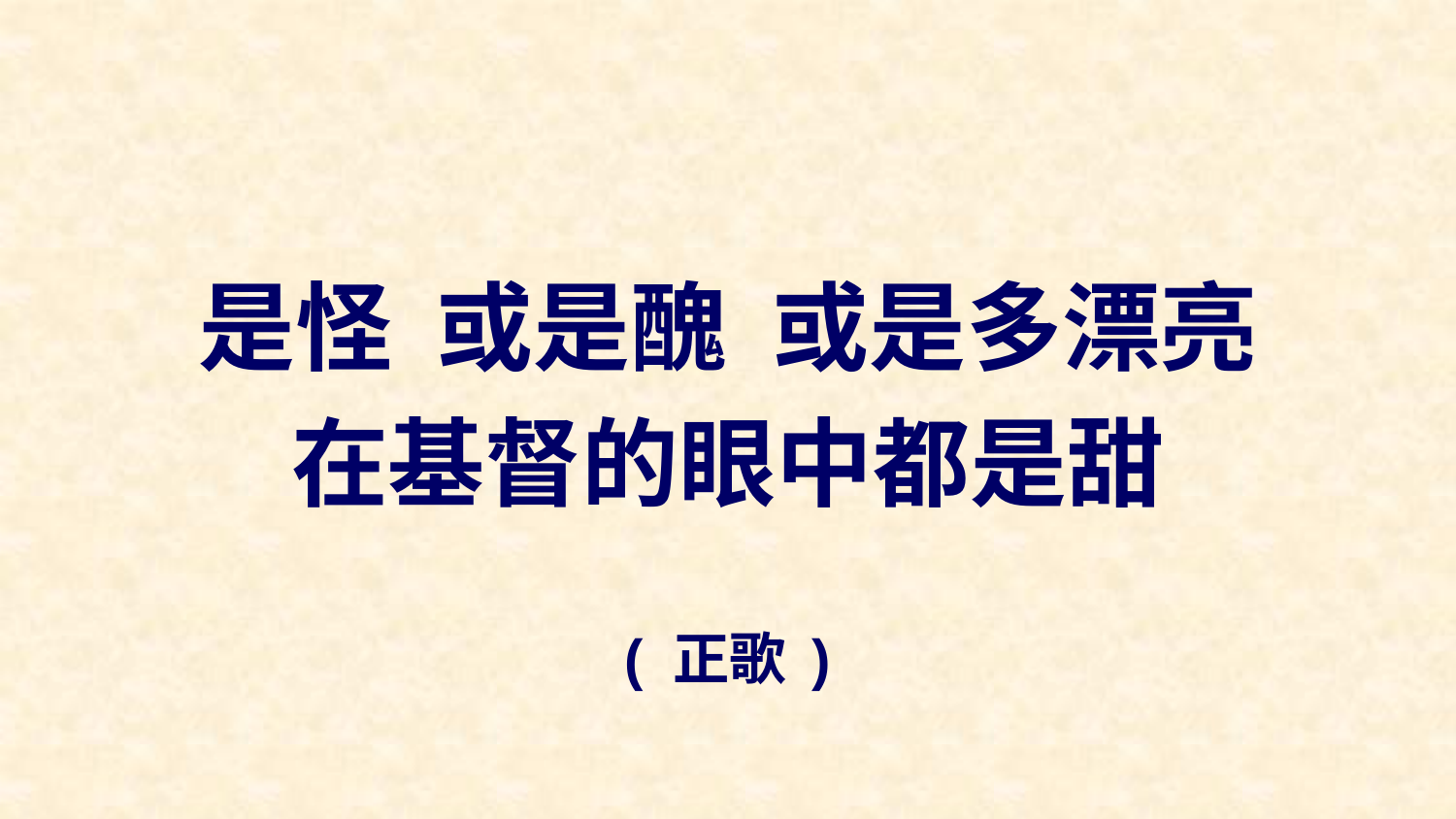

是怪  或是醜  或是多漂亮
在基督的眼中都是甜
( 正歌 )